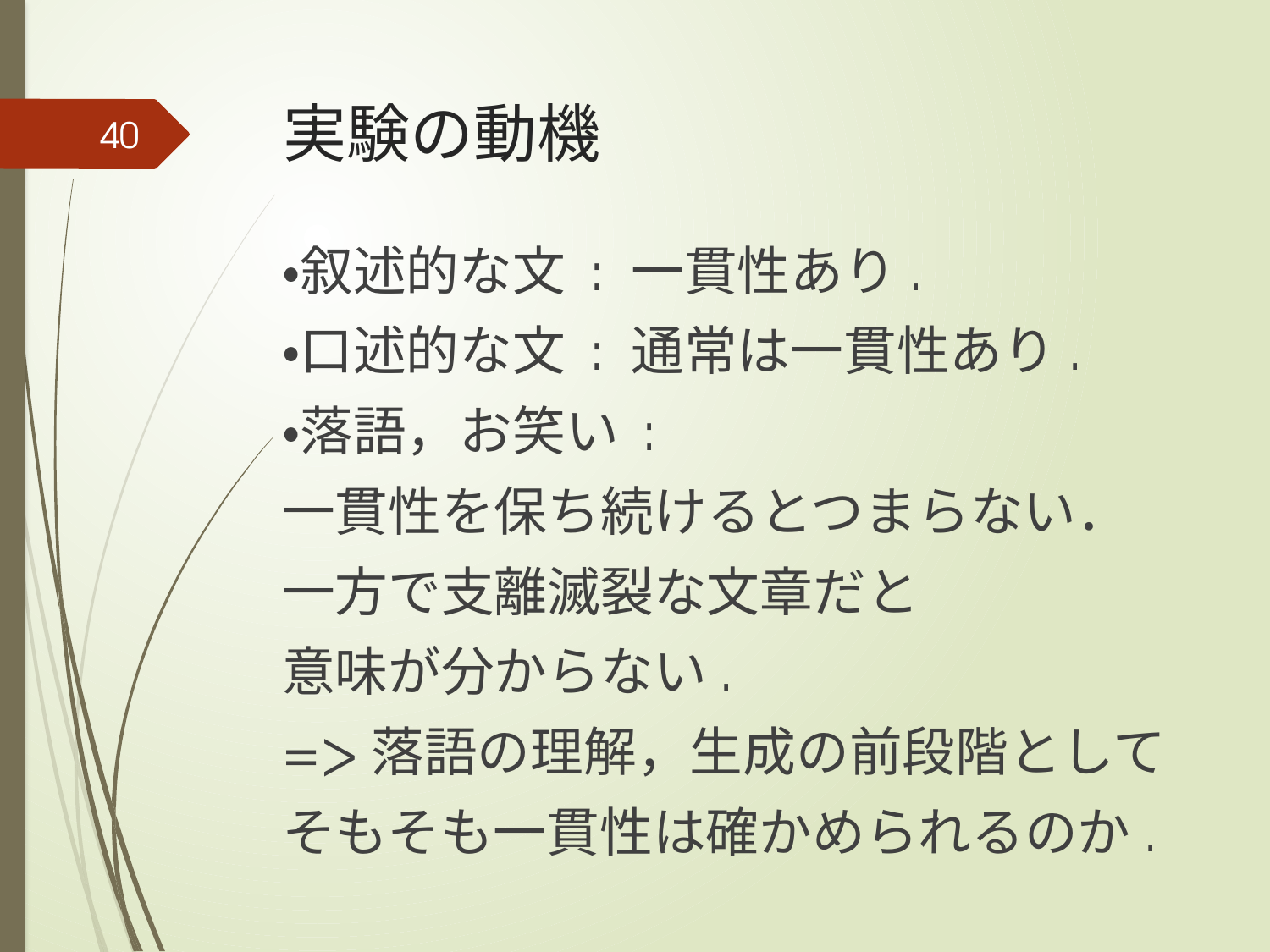

# 実験の動機
40
・叙述的な文 : 一貫性あり.
・口述的な文 : 通常は一貫性あり.
・落語，お笑い :
一貫性を保ち続けるとつまらない．
一方で支離滅裂な文章だと
意味が分からない.
=>落語の理解，生成の前段階として
そもそも一貫性は確かめられるのか.